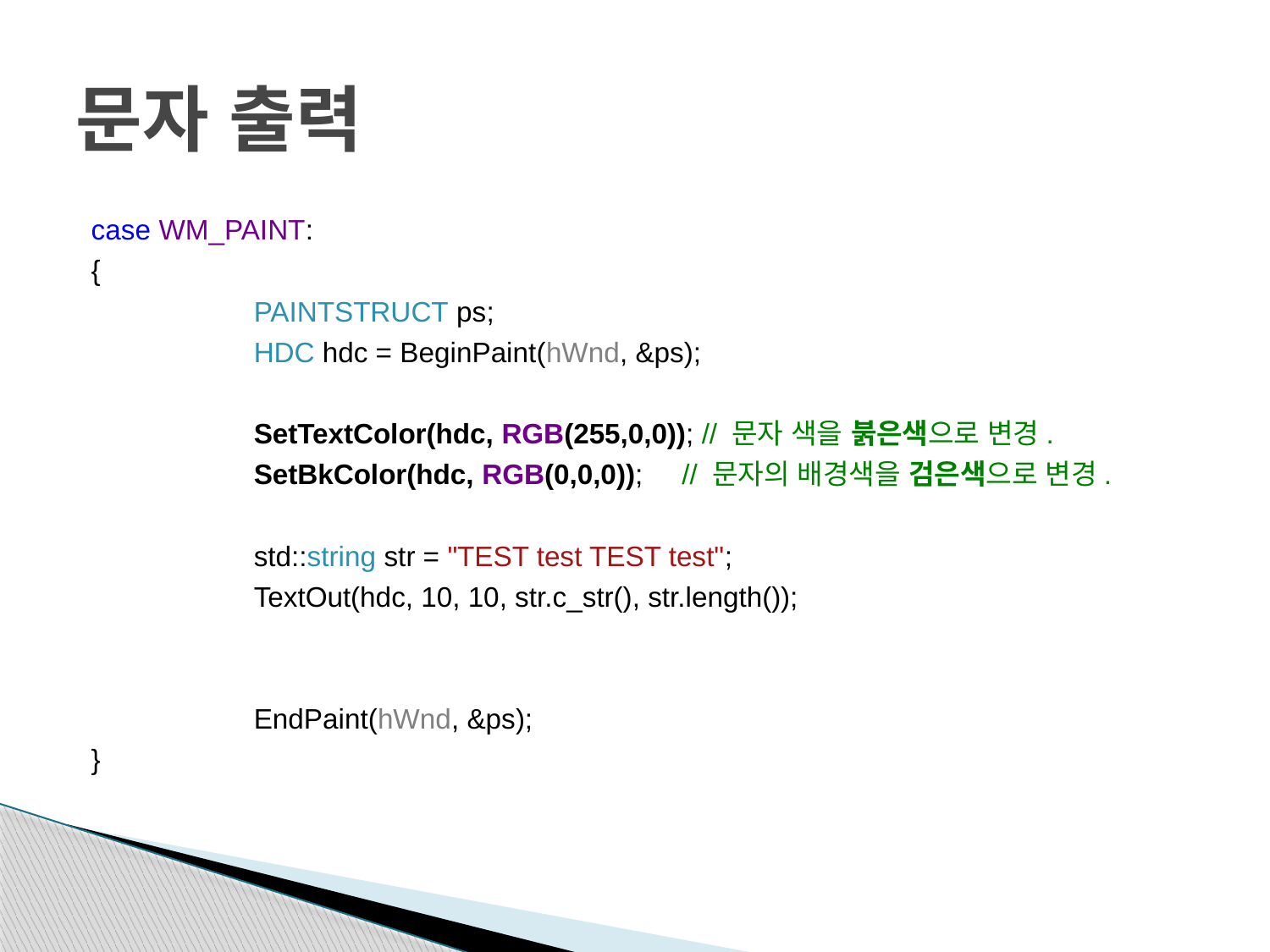

# 문자 출력
case WM_PAINT:
{
		PAINTSTRUCT ps;
		HDC hdc = BeginPaint(hWnd, &ps);

		SetTextColor(hdc, RGB(255,0,0)); // 문자 색을 붉은색으로 변경.
		SetBkColor(hdc, RGB(0,0,0));     // 문자의 배경색을 검은색으로 변경.

		std::string str = "TEST test TEST test";
		TextOut(hdc, 10, 10, str.c_str(), str.length());

		EndPaint(hWnd, &ps);
}